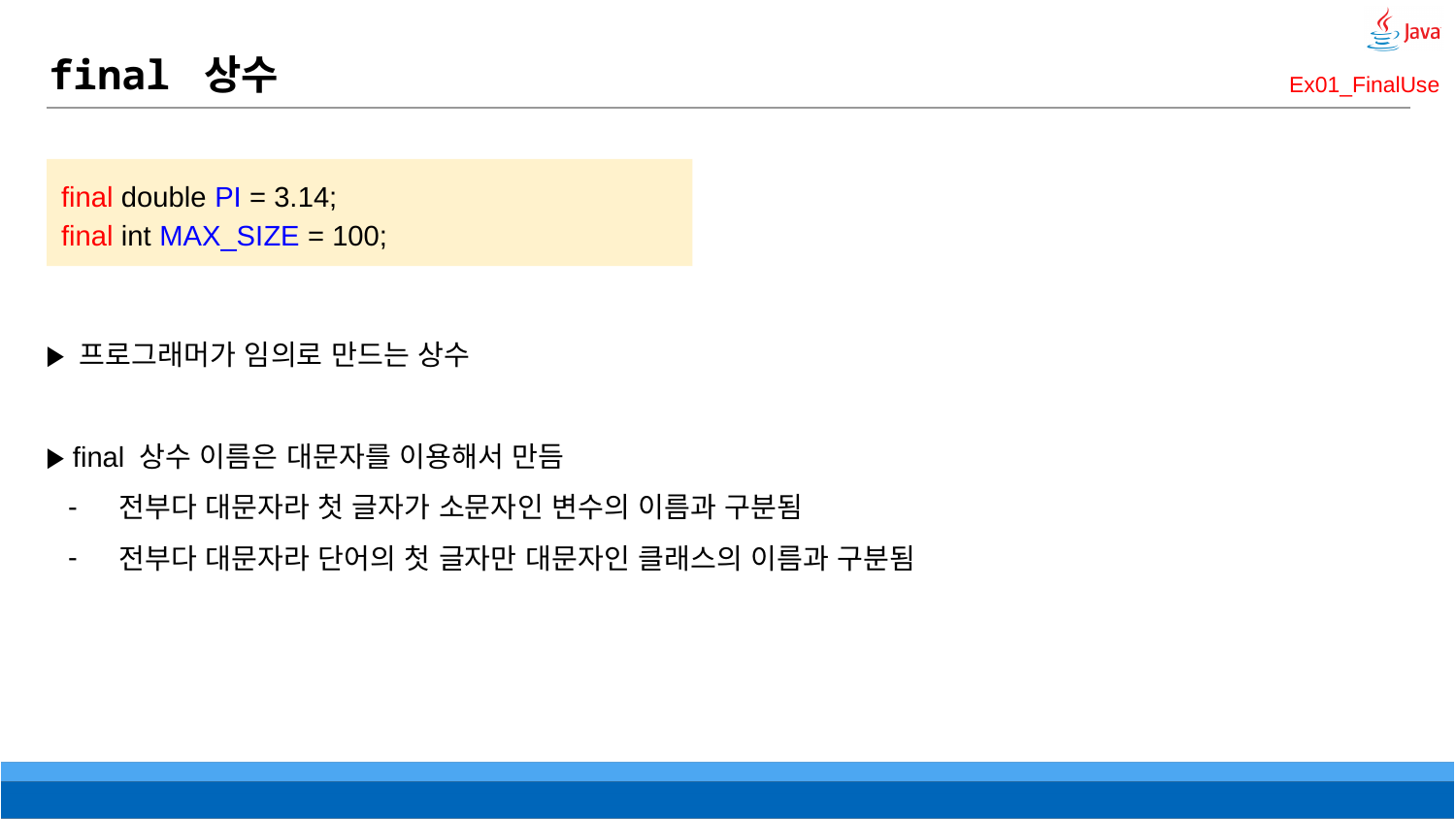

# final 상수
Ex01_FinalUse
final double PI = 3.14;
final int MAX_SIZE = 100;
▶ 프로그래머가 임의로 만드는 상수

▶ final 상수 이름은 대문자를 이용해서 만듬
전부다 대문자라 첫 글자가 소문자인 변수의 이름과 구분됨
전부다 대문자라 단어의 첫 글자만 대문자인 클래스의 이름과 구분됨